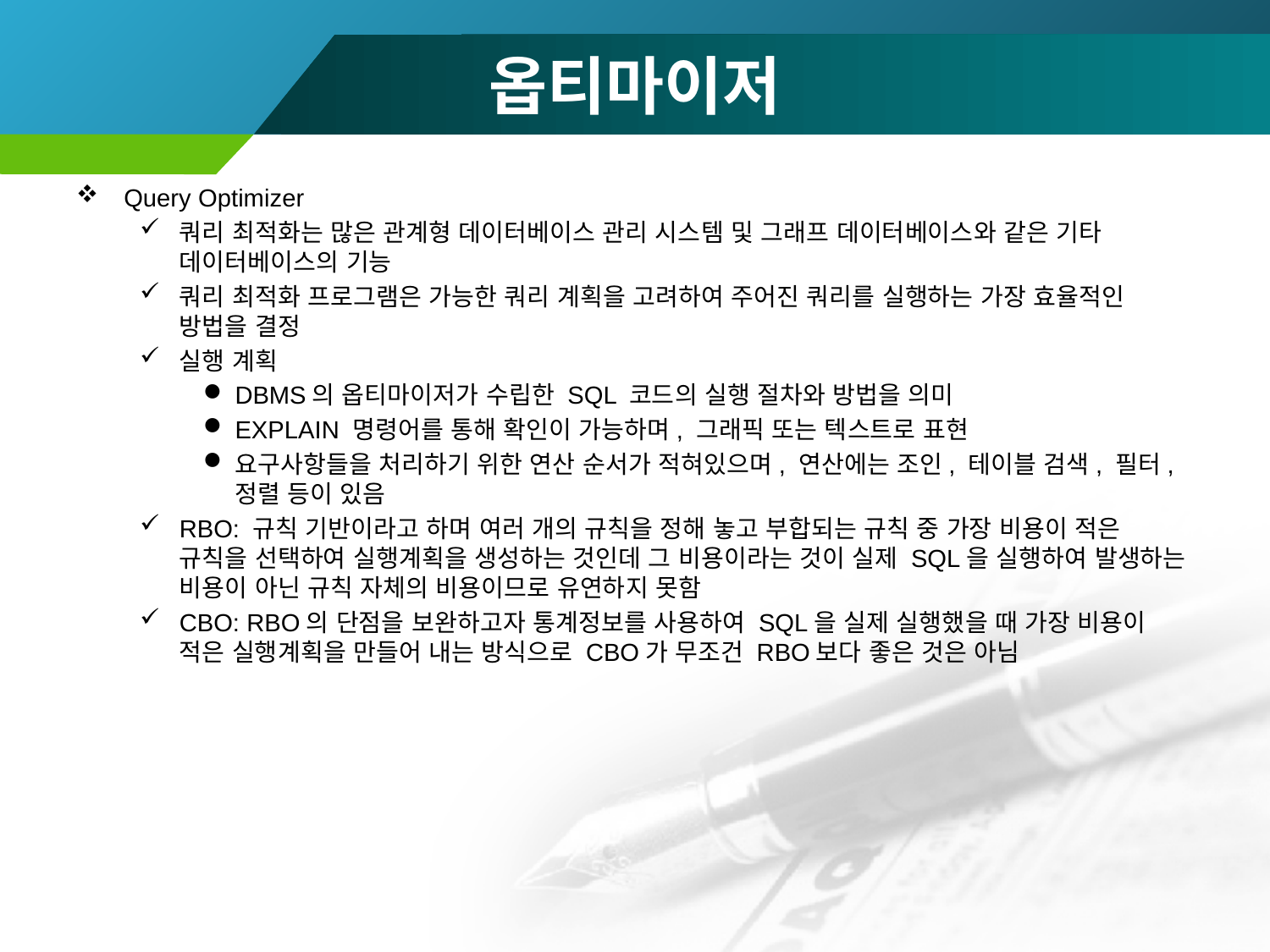

# 옵티마이저
Query Optimizer
쿼리 최적화는 많은 관계형 데이터베이스 관리 시스템 및 그래프 데이터베이스와 같은 기타 데이터베이스의 기능
쿼리 최적화 프로그램은 가능한 쿼리 계획을 고려하여 주어진 쿼리를 실행하는 가장 효율적인 방법을 결정
실행 계획
DBMS의 옵티마이저가 수립한 SQL 코드의 실행 절차와 방법을 의미
EXPLAIN 명령어를 통해 확인이 가능하며, 그래픽 또는 텍스트로 표현
요구사항들을 처리하기 위한 연산 순서가 적혀있으며, 연산에는 조인, 테이블 검색, 필터, 정렬 등이 있음
RBO: 규칙 기반이라고 하며 여러 개의 규칙을 정해 놓고 부합되는 규칙 중 가장 비용이 적은 규칙을 선택하여 실행계획을 생성하는 것인데 그 비용이라는 것이 실제 SQL을 실행하여 발생하는 비용이 아닌 규칙 자체의 비용이므로 유연하지 못함
CBO: RBO의 단점을 보완하고자 통계정보를 사용하여 SQL을 실제 실행했을 때 가장 비용이 적은 실행계획을 만들어 내는 방식으로 CBO가 무조건 RBO보다 좋은 것은 아님